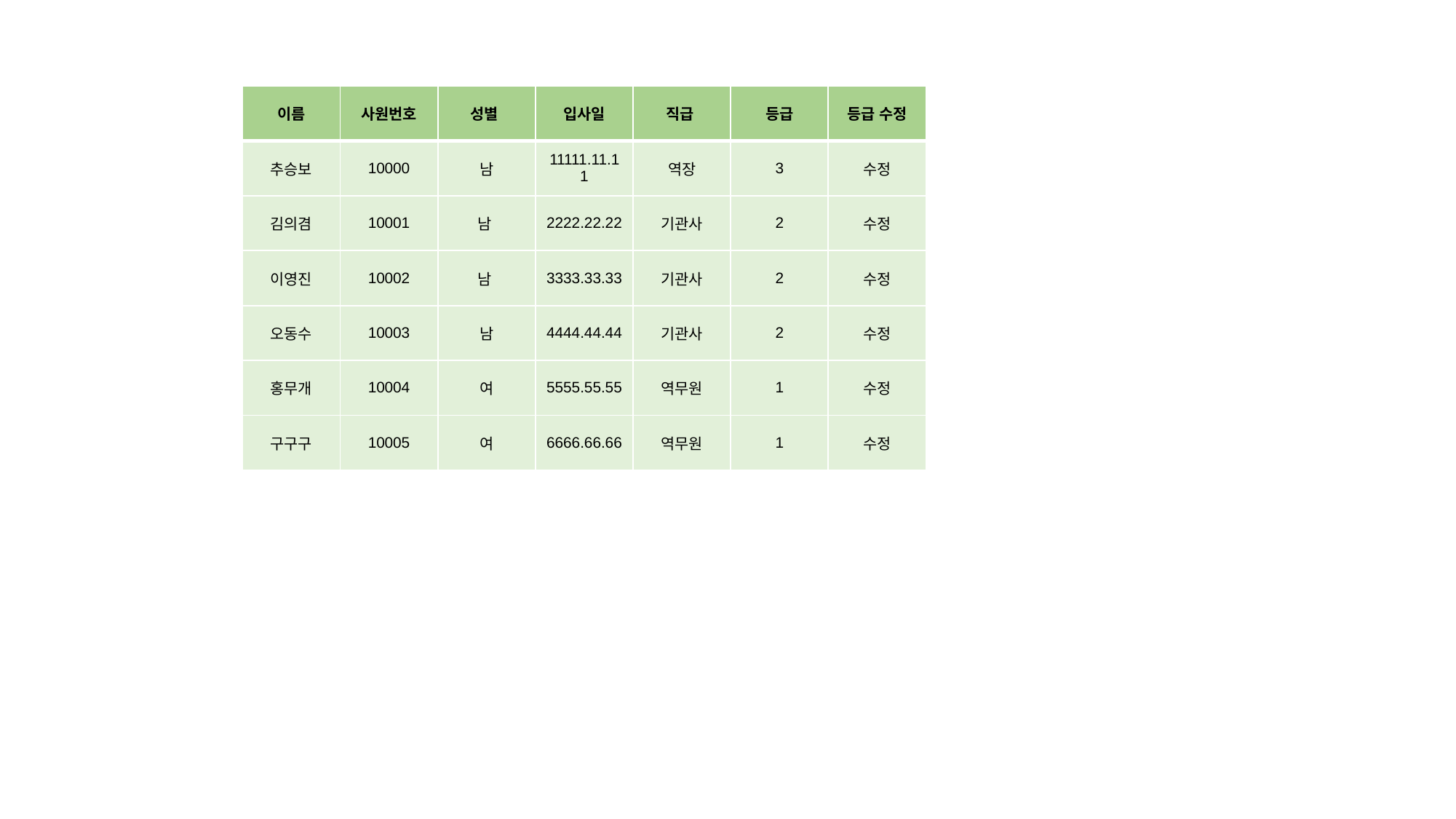

| 이름 | 사원번호 | 성별 | 입사일 | 직급 | 등급 | 등급 수정 |
| --- | --- | --- | --- | --- | --- | --- |
| 추승보 | 10000 | 남 | 11111.11.11 | 역장 | 3 | 수정 |
| 김의겸 | 10001 | 남 | 2222.22.22 | 기관사 | 2 | 수정 |
| 이영진 | 10002 | 남 | 3333.33.33 | 기관사 | 2 | 수정 |
| 오동수 | 10003 | 남 | 4444.44.44 | 기관사 | 2 | 수정 |
| 홍무개 | 10004 | 여 | 5555.55.55 | 역무원 | 1 | 수정 |
| 구구구 | 10005 | 여 | 6666.66.66 | 역무원 | 1 | 수정 |